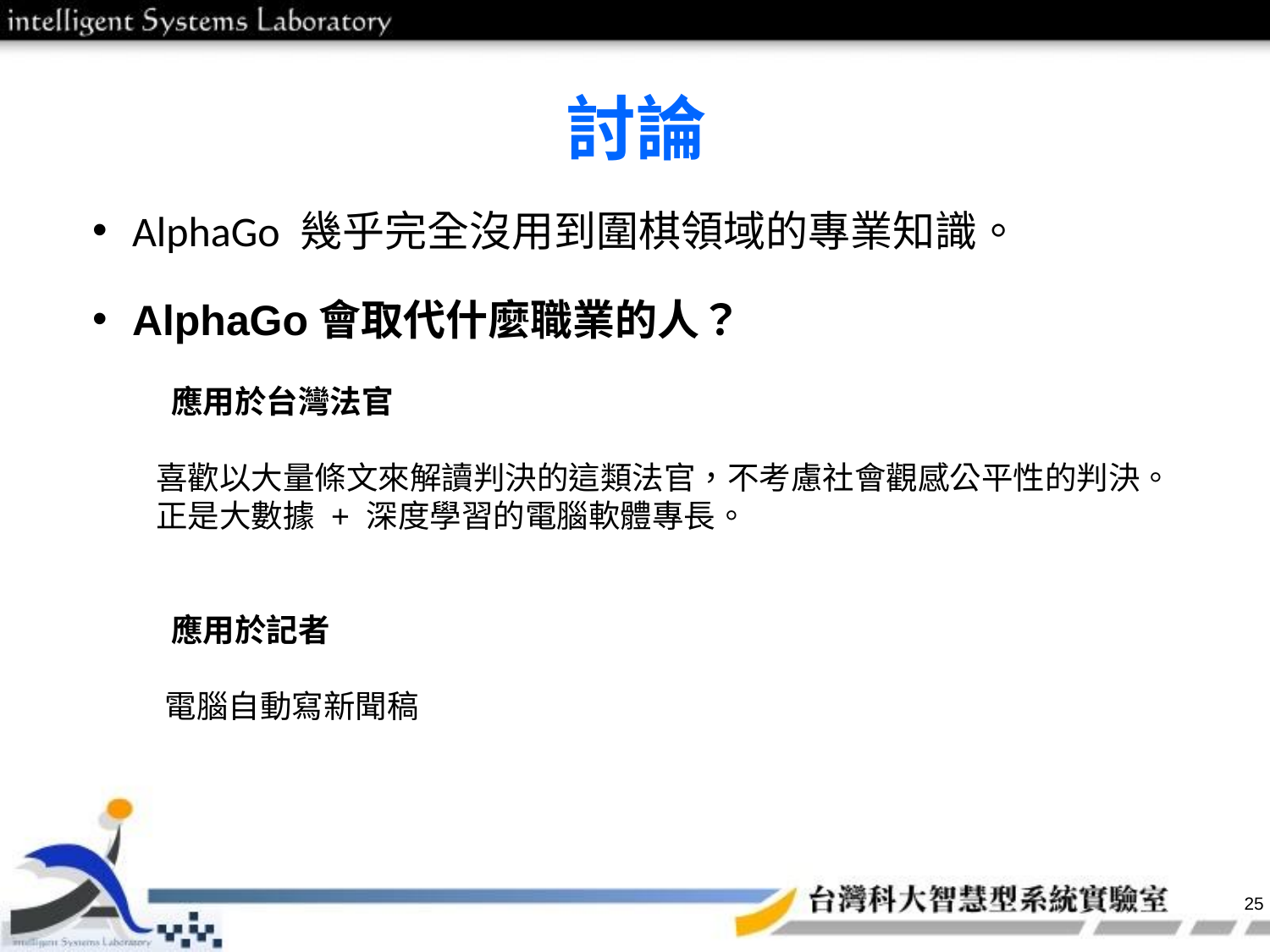

# 討論

AlphaGo 幾乎完全沒用到圍棋領域的專業知識。

AlphaGo會取代什麼職業的人？

        應用於台灣法官

　　喜歡以大量條文來解讀判決的這類法官，不考慮社會觀感公平性的判決。
　　正是大數據 + 深度學習的電腦軟體專長。

        應用於記者

         電腦自動寫新聞稿

25